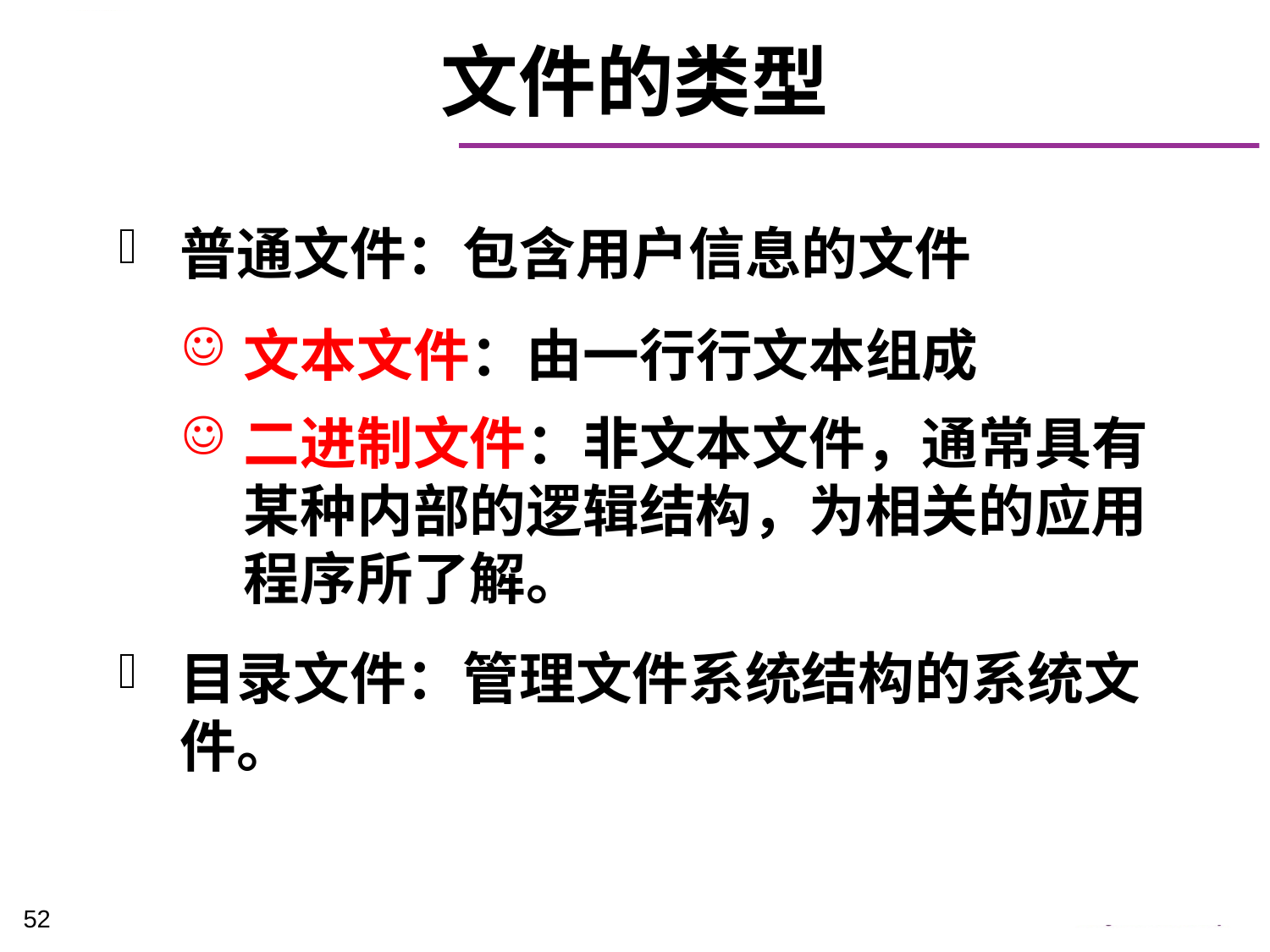

# 文件的类型
普通文件：包含用户信息的文件
文本文件：由一行行文本组成
二进制文件：非文本文件，通常具有某种内部的逻辑结构，为相关的应用程序所了解。
目录文件：管理文件系统结构的系统文件。
52